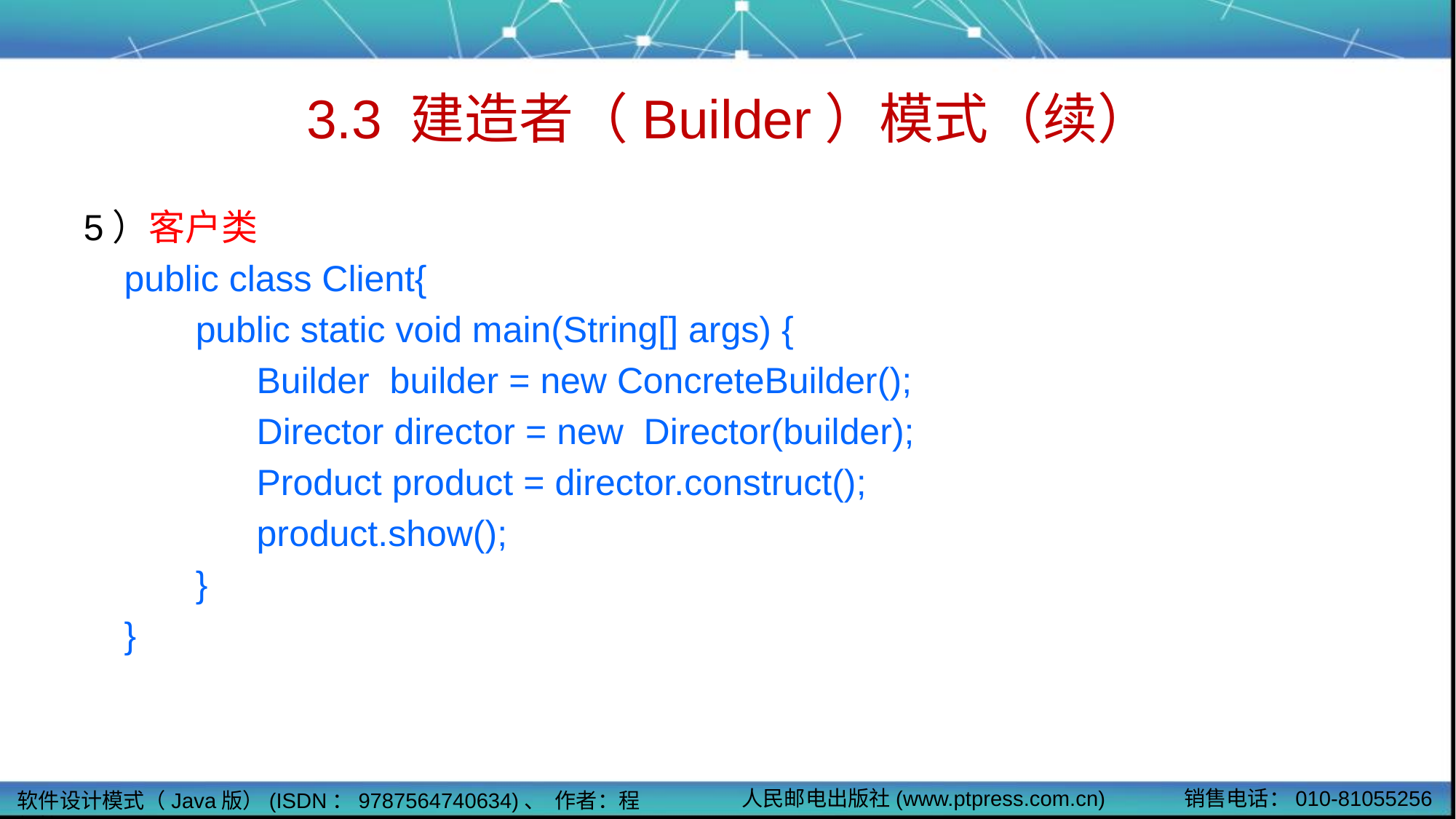

# 3.3 建造者（Builder）模式（续）
5）客户类
    public class Client{
           public static void main(String[] args) {
                 Builder  builder = new ConcreteBuilder();
                 Director director = new  Director(builder);
                 Product product = director.construct();
                 product.show();
           }
    }
人民邮电出版社(www.ptpress.com.cn)
销售电话：010-81055256
软件设计模式（Java版）(ISDN：9787564740634)、  作者：程细柱